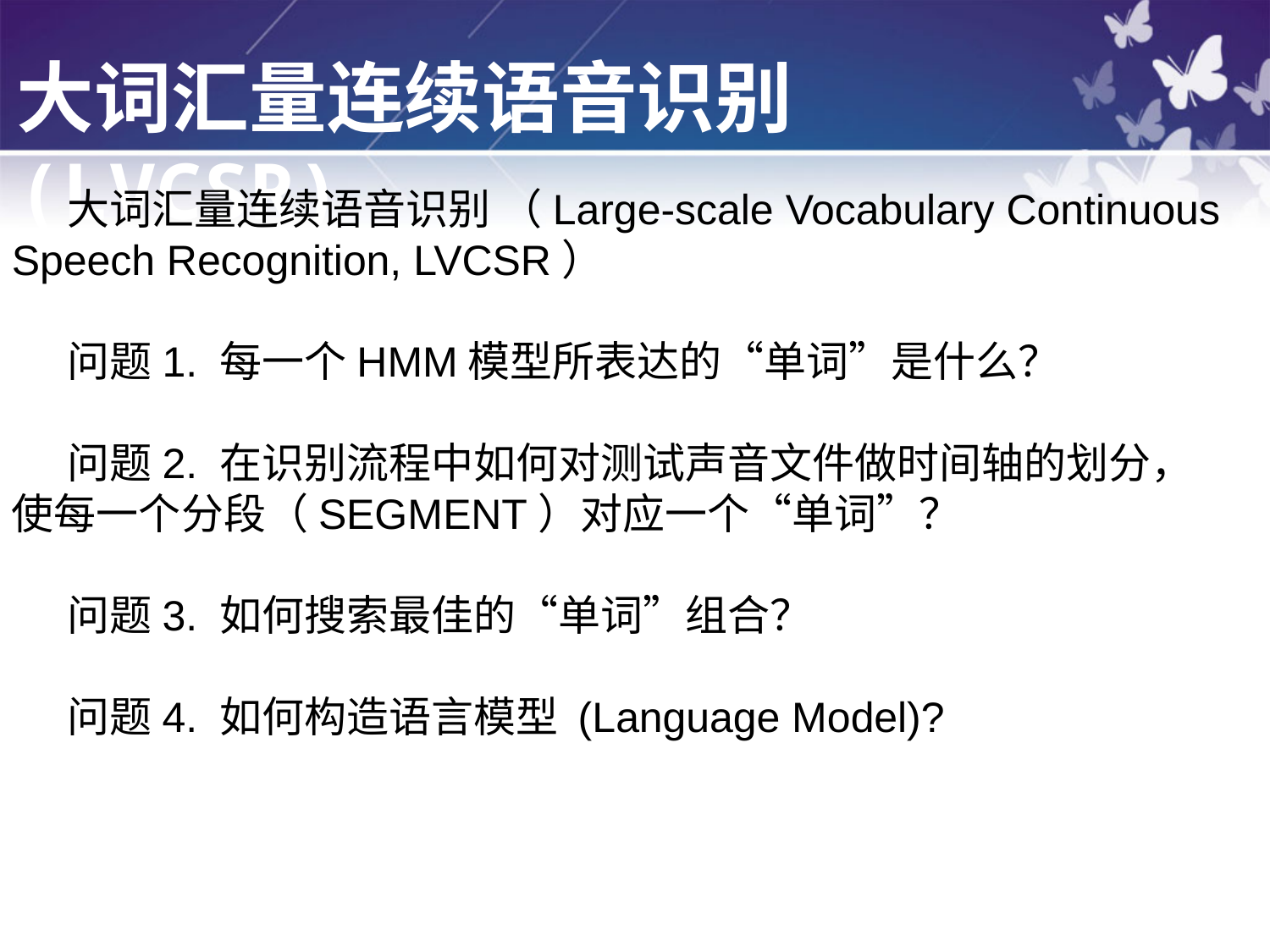

大词汇量连续语音识别 (LVCSR)

大词汇量连续语音识别 （Large-scale Vocabulary Continuous Speech Recognition, LVCSR）

问题1. 每一个HMM模型所表达的“单词”是什么？

问题2. 在识别流程中如何对测试声音文件做时间轴的划分，使每一个分段（SEGMENT）对应一个“单词”？

问题3. 如何搜索最佳的“单词”组合？

问题4. 如何构造语言模型 (Language Model)?